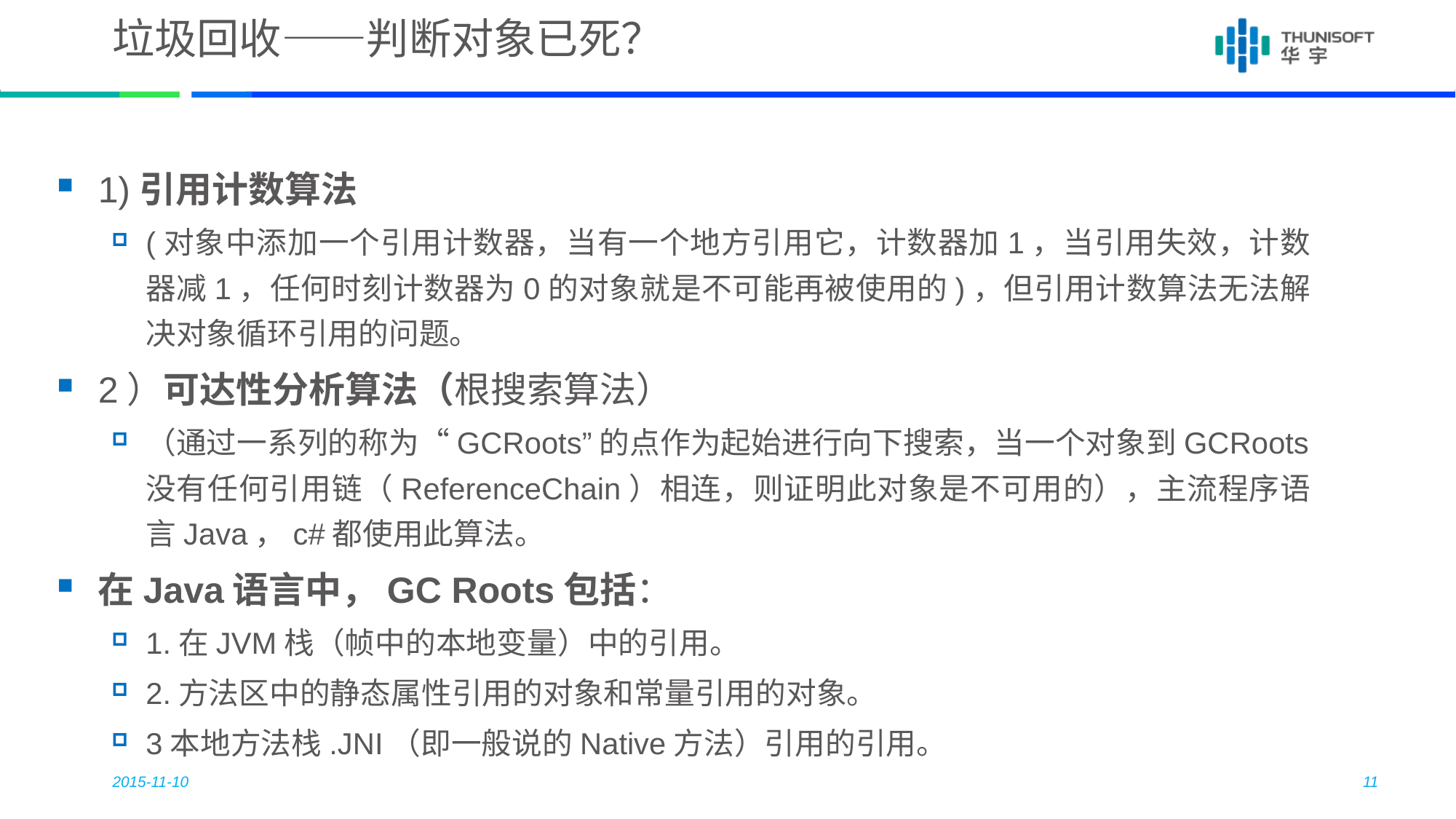

# 垃圾回收——判断对象已死？
1)引用计数算法
(对象中添加一个引用计数器，当有一个地方引用它，计数器加1，当引用失效，计数器减1，任何时刻计数器为0的对象就是不可能再被使用的)，但引用计数算法无法解决对象循环引用的问题。
2）可达性分析算法（根搜索算法）
（通过一系列的称为“GCRoots”的点作为起始进行向下搜索，当一个对象到GCRoots没有任何引用链（ReferenceChain）相连，则证明此对象是不可用的），主流程序语言Java，c#都使用此算法。
在Java语言中，GC Roots包括：
1.在JVM栈（帧中的本地变量）中的引用。
2.方法区中的静态属性引用的对象和常量引用的对象。
3本地方法栈.JNI（即一般说的Native方法）引用的引用。

2015-11-10
11